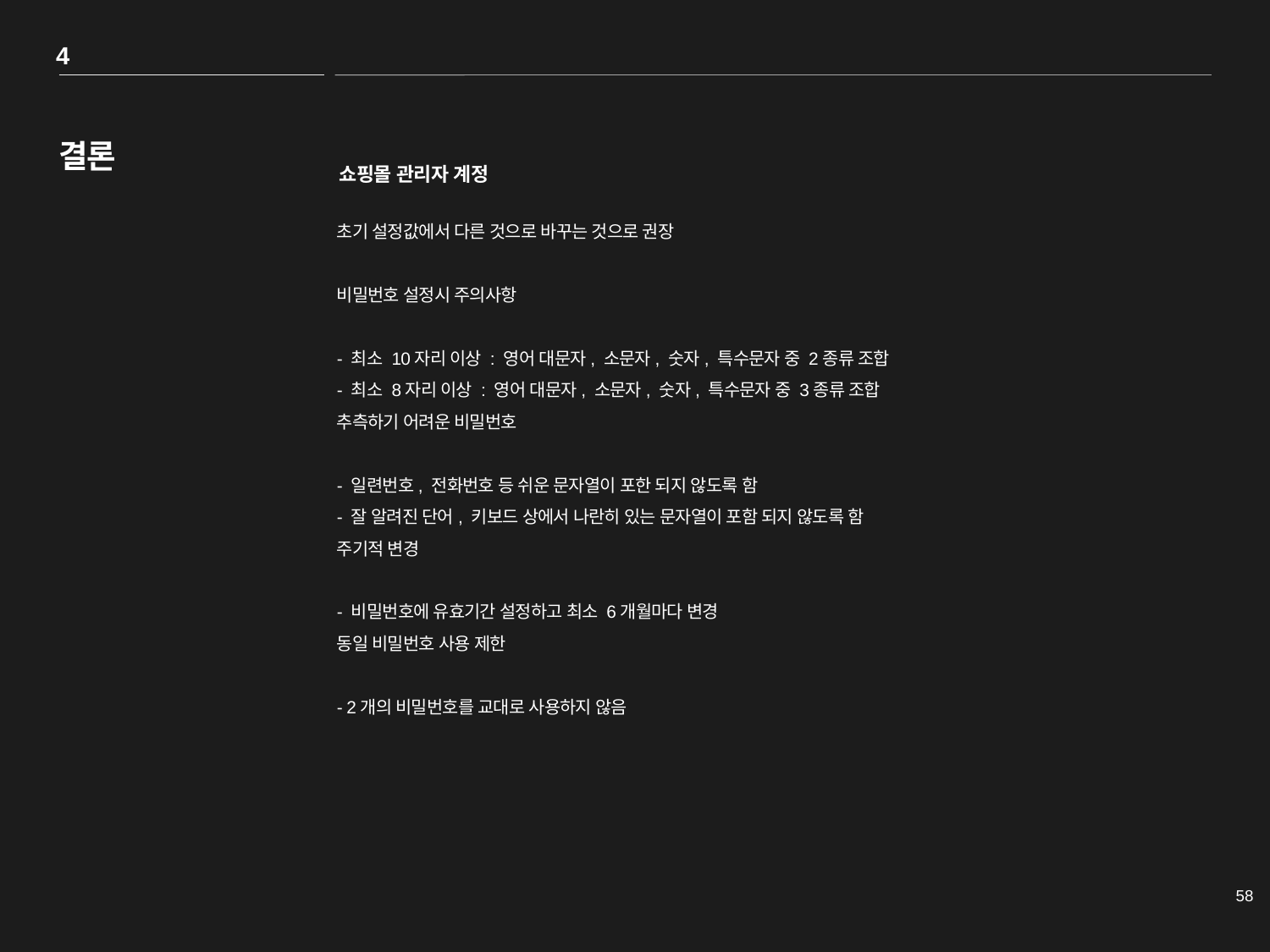

4
# 결론
쇼핑몰 관리자 계정
초기 설정값에서 다른 것으로 바꾸는 것으로 권장

비밀번호 설정시 주의사항

- 최소 10자리 이상 : 영어 대문자, 소문자, 숫자, 특수문자 중 2종류 조합
- 최소 8자리 이상 : 영어 대문자, 소문자, 숫자, 특수문자 중 3종류 조합
추측하기 어려운 비밀번호

- 일련번호, 전화번호 등 쉬운 문자열이 포한 되지 않도록 함
- 잘 알려진 단어, 키보드 상에서 나란히 있는 문자열이 포함 되지 않도록 함
주기적 변경

- 비밀번호에 유효기간 설정하고 최소 6개월마다 변경
동일 비밀번호 사용 제한

- 2개의 비밀번호를 교대로 사용하지 않음
58